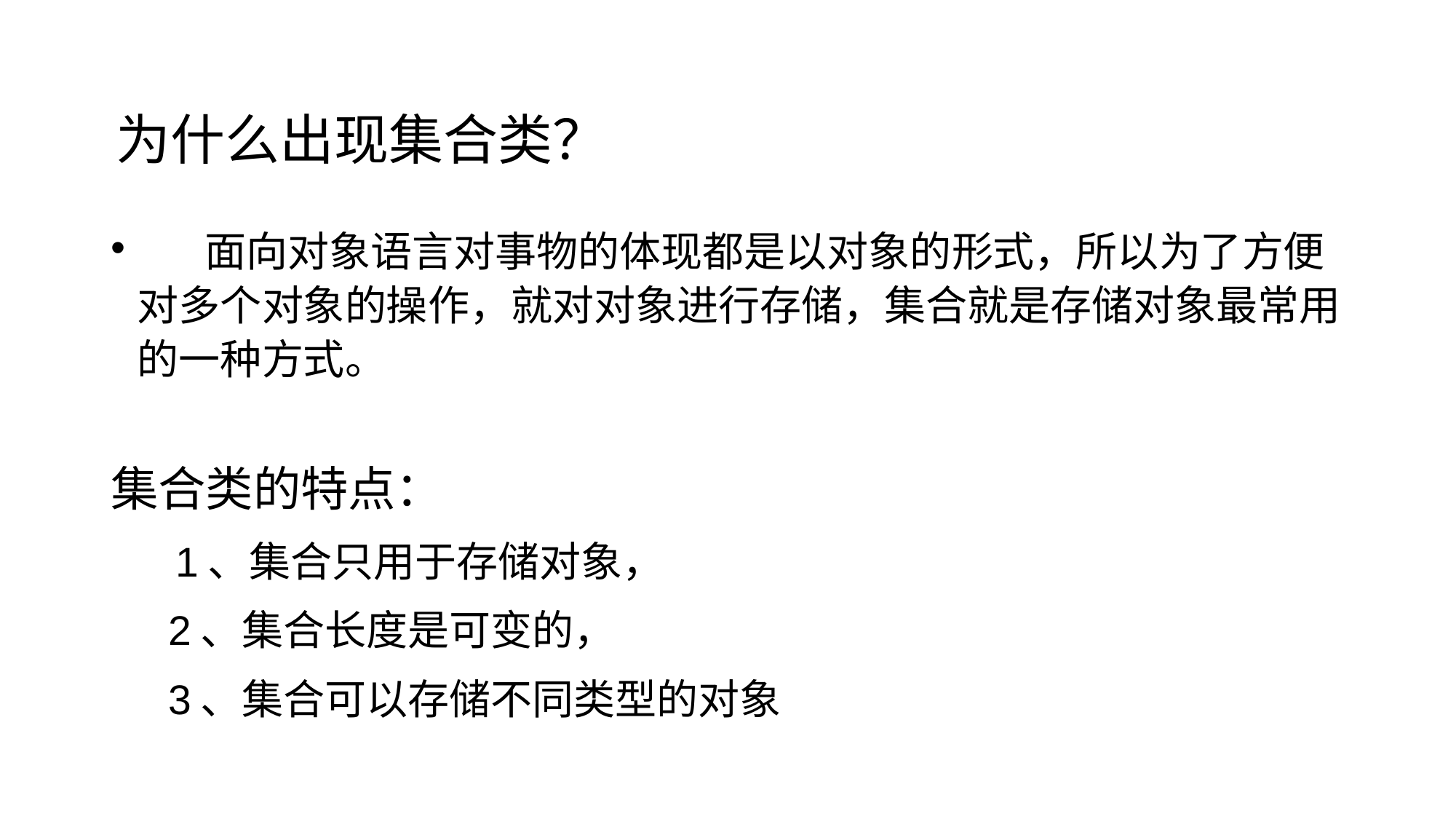

为什么出现集合类？
      面向对象语言对事物的体现都是以对象的形式，所以为了方便对多个对象的操作，就对对象进行存储，集合就是存储对象最常用的一种方式。

集合类的特点：
     1、集合只用于存储对象，
     2、集合长度是可变的，
     3、集合可以存储不同类型的对象